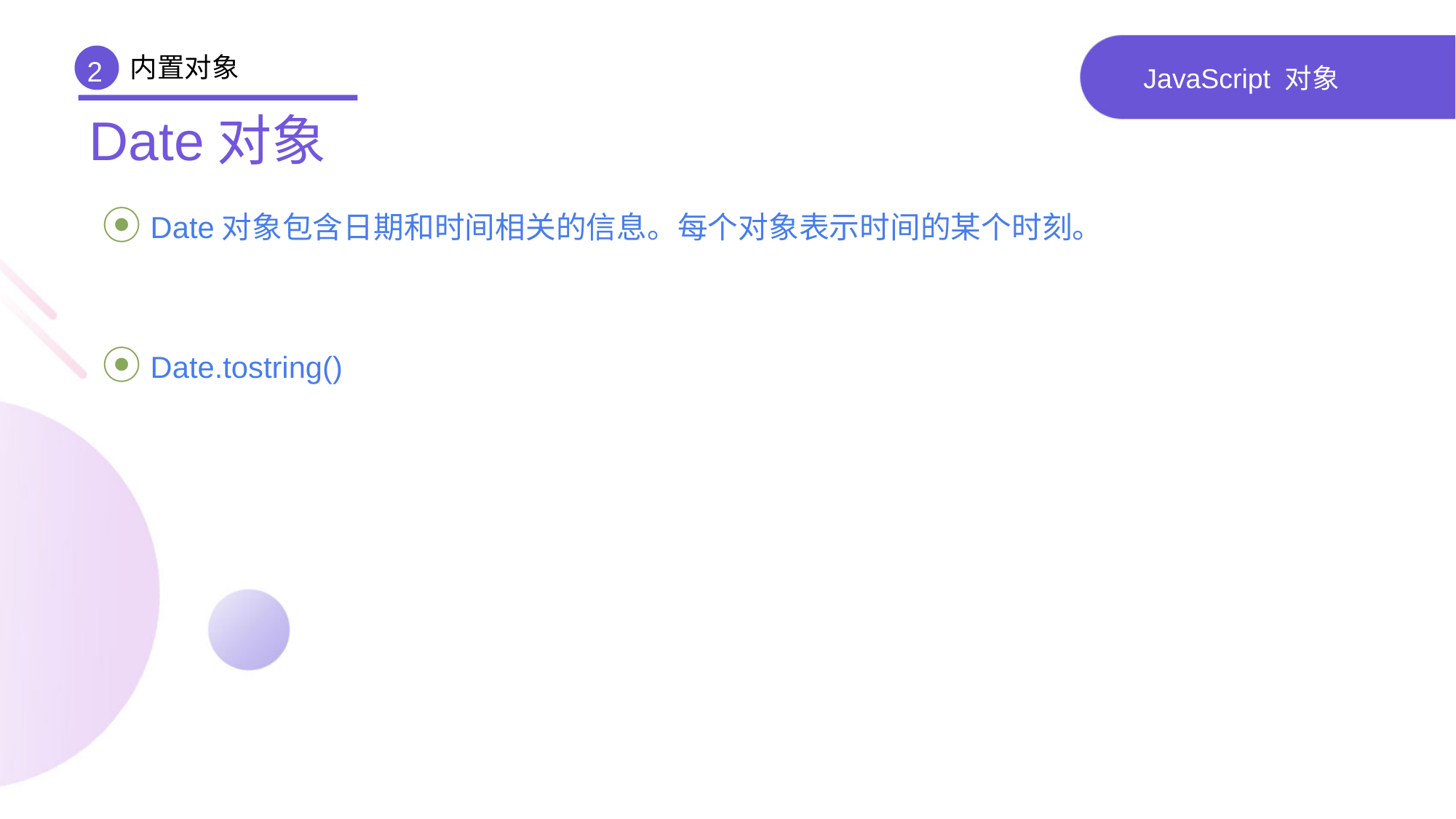

内置对象
2
# JavaScript 对象
Date对象
 Date对象包含日期和时间相关的信息。每个对象表示时间的某个时刻。

 Date.tostring()